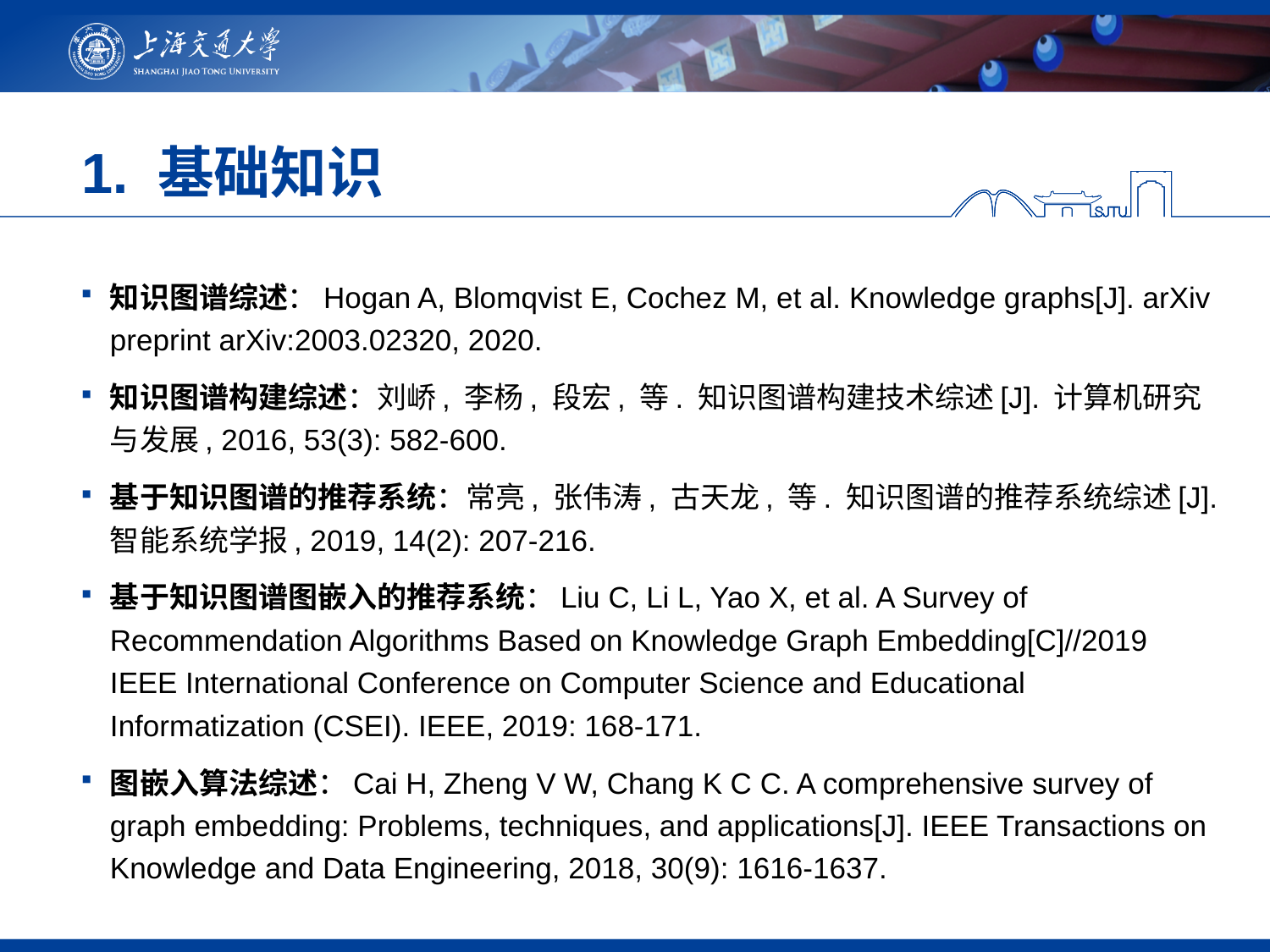

# 1. 基础知识

知识图谱综述：Hogan A, Blomqvist E, Cochez M, et al. Knowledge graphs[J]. arXiv preprint arXiv:2003.02320, 2020.
知识图谱构建综述：刘峤, 李杨, 段宏, 等. 知识图谱构建技术综述[J]. 计算机研究与发展, 2016, 53(3): 582-600.
基于知识图谱的推荐系统：常亮, 张伟涛, 古天龙, 等. 知识图谱的推荐系统综述[J]. 智能系统学报, 2019, 14(2): 207-216.
基于知识图谱图嵌入的推荐系统：Liu C, Li L, Yao X, et al. A Survey of Recommendation Algorithms Based on Knowledge Graph Embedding[C]//2019 IEEE International Conference on Computer Science and Educational Informatization (CSEI). IEEE, 2019: 168-171.
图嵌入算法综述：Cai H, Zheng V W, Chang K C C. A comprehensive survey of graph embedding: Problems, techniques, and applications[J]. IEEE Transactions on Knowledge and Data Engineering, 2018, 30(9): 1616-1637.